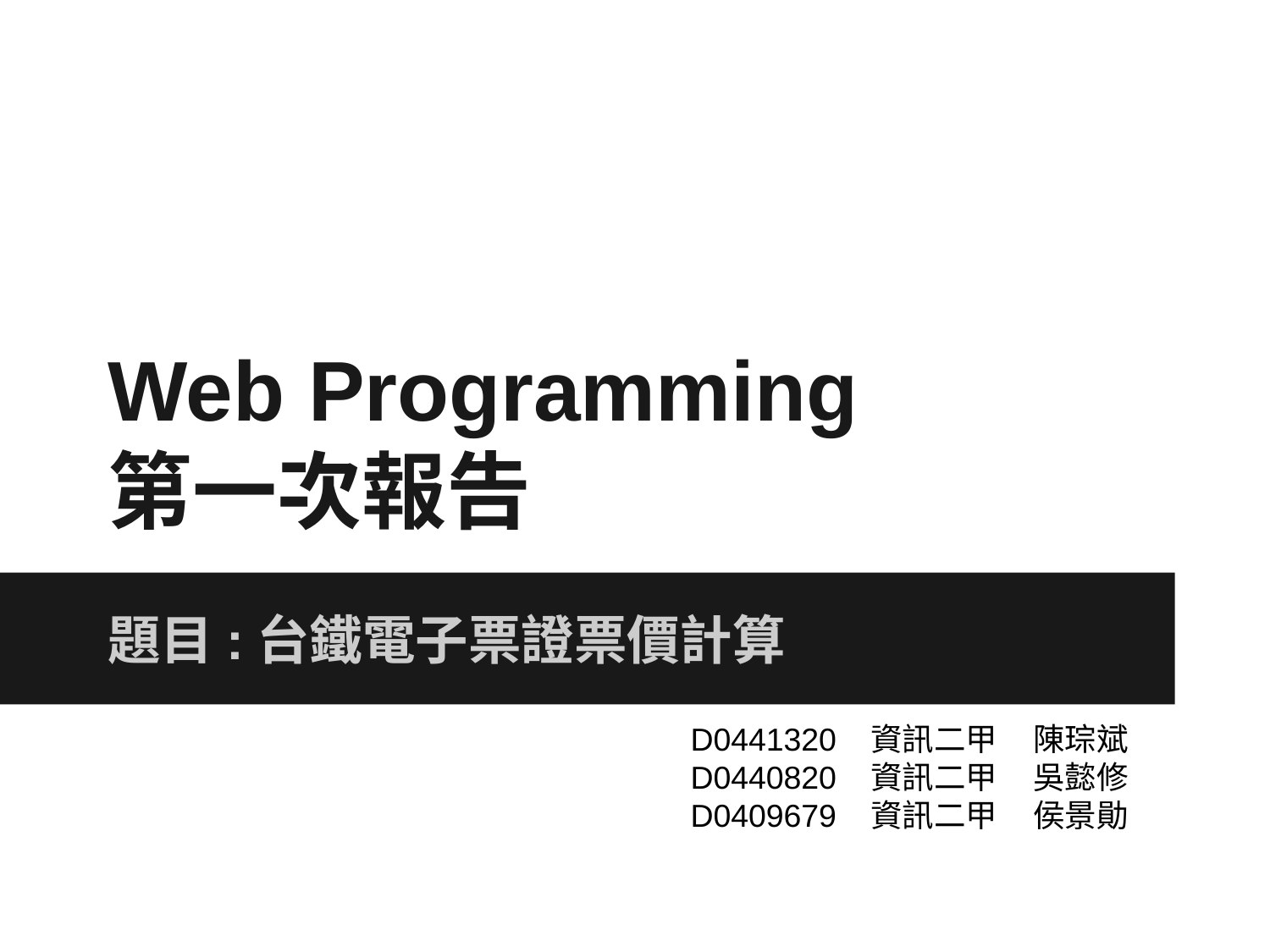

# Web Programming 第一次報告
題目:台鐵電子票證票價計算
D0441320   資訊二甲    陳琮斌
D0440820   資訊二甲    吳懿修
D0409679   資訊二甲    侯景勛